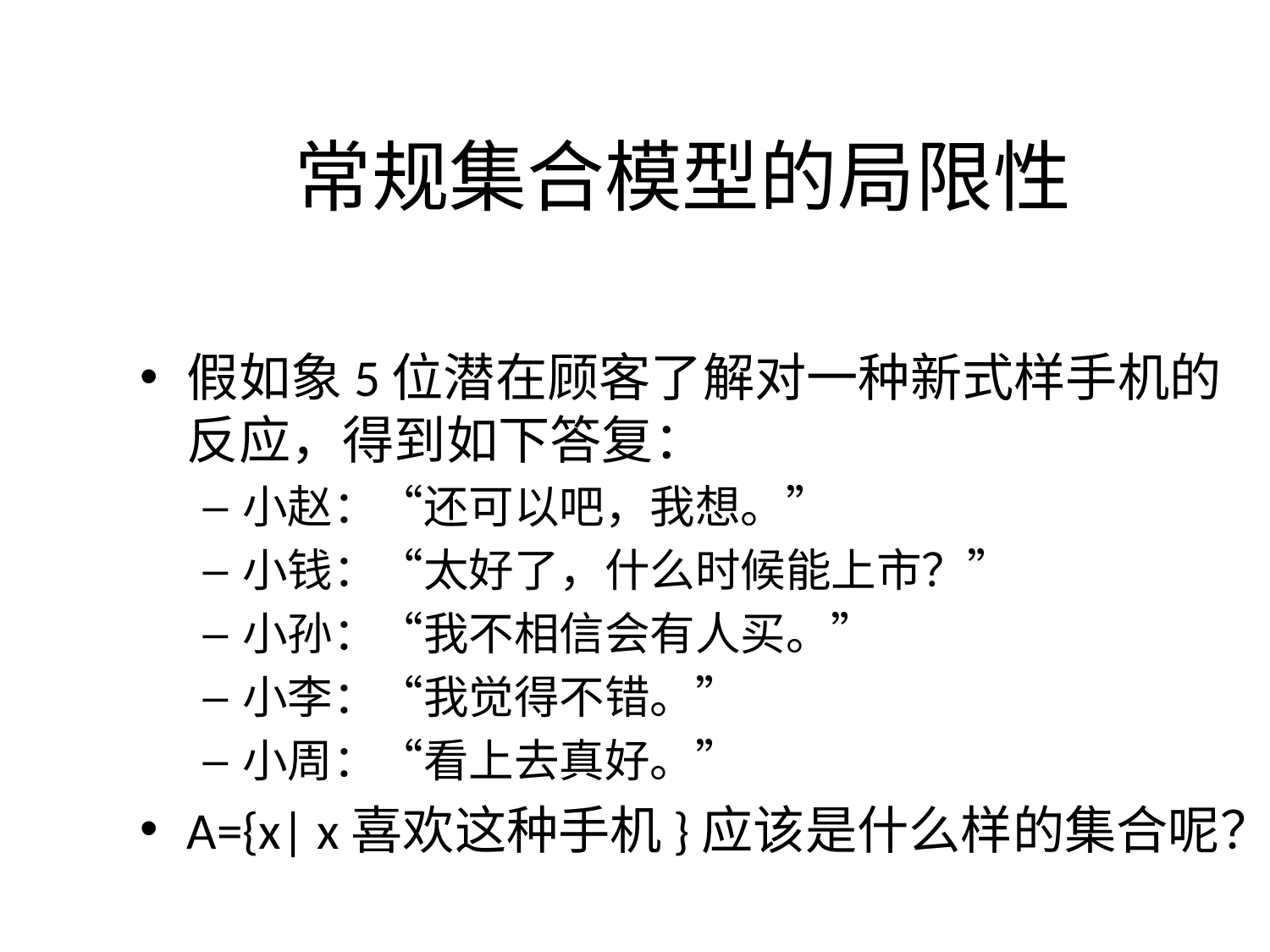

# 常规集合模型的局限性
假如象5位潜在顾客了解对一种新式样手机的反应，得到如下答复：
小赵：“还可以吧，我想。”
小钱：“太好了，什么时候能上市？”
小孙：“我不相信会有人买。”
小李：“我觉得不错。”
小周：“看上去真好。”
A={x| x喜欢这种手机}应该是什么样的集合呢？